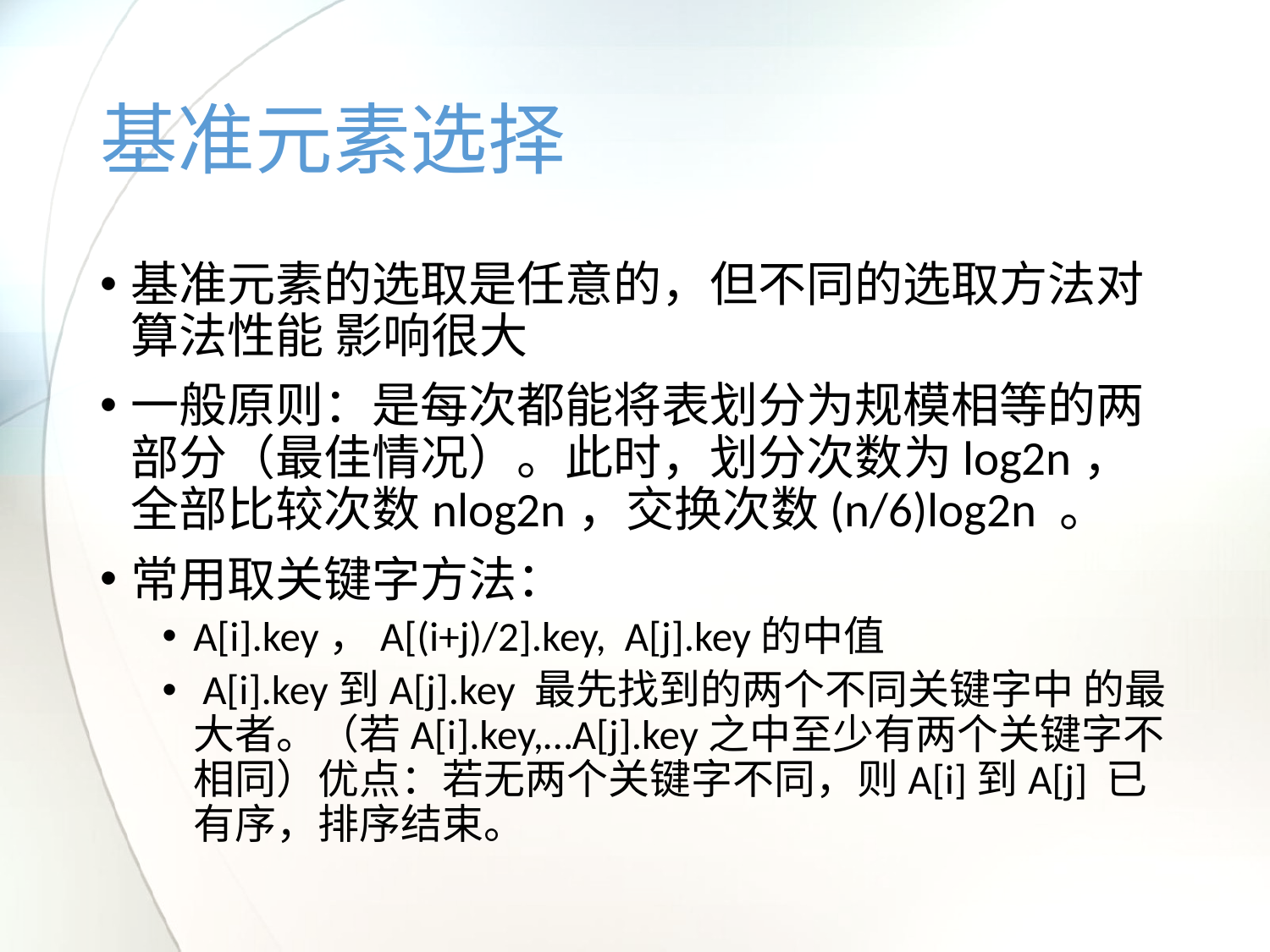

# 基准元素选择
基准元素的选取是任意的，但不同的选取方法对算法性能 影响很大
一般原则：是每次都能将表划分为规模相等的两部分（最佳情况）。此时，划分次数为log2n，全部比较次数nlog2n，交换次数(n/6)log2n 。
常用取关键字方法：
A[i].key，A[(i+j)/2].key,  A[j].key的中值
 A[i].key到A[j].key 最先找到的两个不同关键字中 的最大者。（若A[i].key,…A[j].key之中至少有两个关键字不相同）优点：若无两个关键字不同，则A[i]到A[j] 已有序，排序结束。